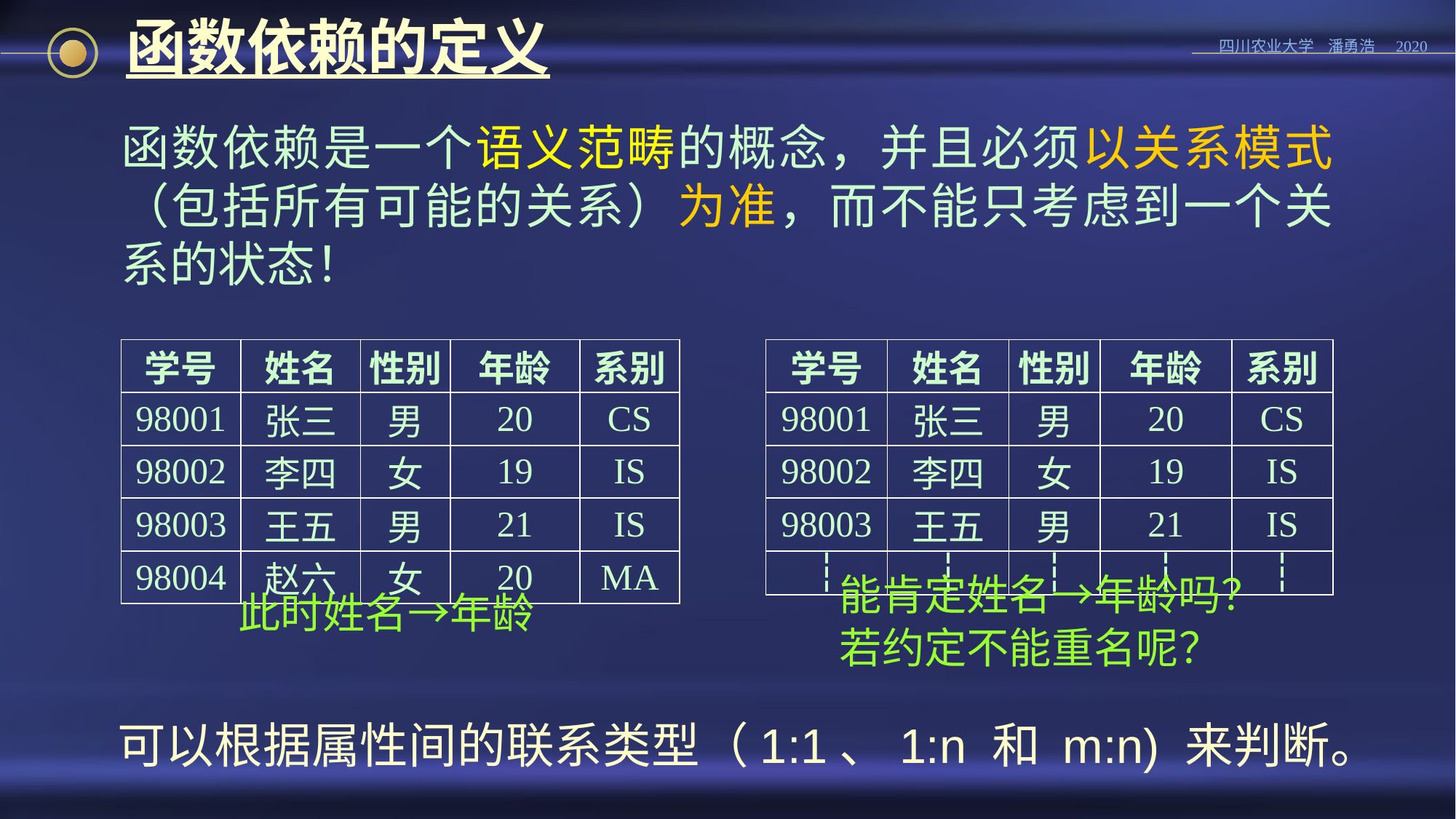

函数依赖的定义
函数依赖是一个语义范畴的概念，并且必须以关系模式（包括所有可能的关系）为准，而不能只考虑到一个关系的状态！
| 学号 | 姓名 | 性别 | 年龄 | 系别 |
| --- | --- | --- | --- | --- |
| 98001 | 张三 | 男 | 20 | CS |
| 98002 | 李四 | 女 | 19 | IS |
| 98003 | 王五 | 男 | 21 | IS |
| 98004 | 赵六 | 女 | 20 | MA |
| 学号 | 姓名 | 性别 | 年龄 | 系别 |
| --- | --- | --- | --- | --- |
| 98001 | 张三 | 男 | 20 | CS |
| 98002 | 李四 | 女 | 19 | IS |
| 98003 | 王五 | 男 | 21 | IS |
| ┆ | ┆ | ┆ | ┆ | ┆ |
能肯定姓名→年龄吗？
若约定不能重名呢？
此时姓名→年龄
可以根据属性间的联系类型（1:1、1:n 和 m:n) 来判断。